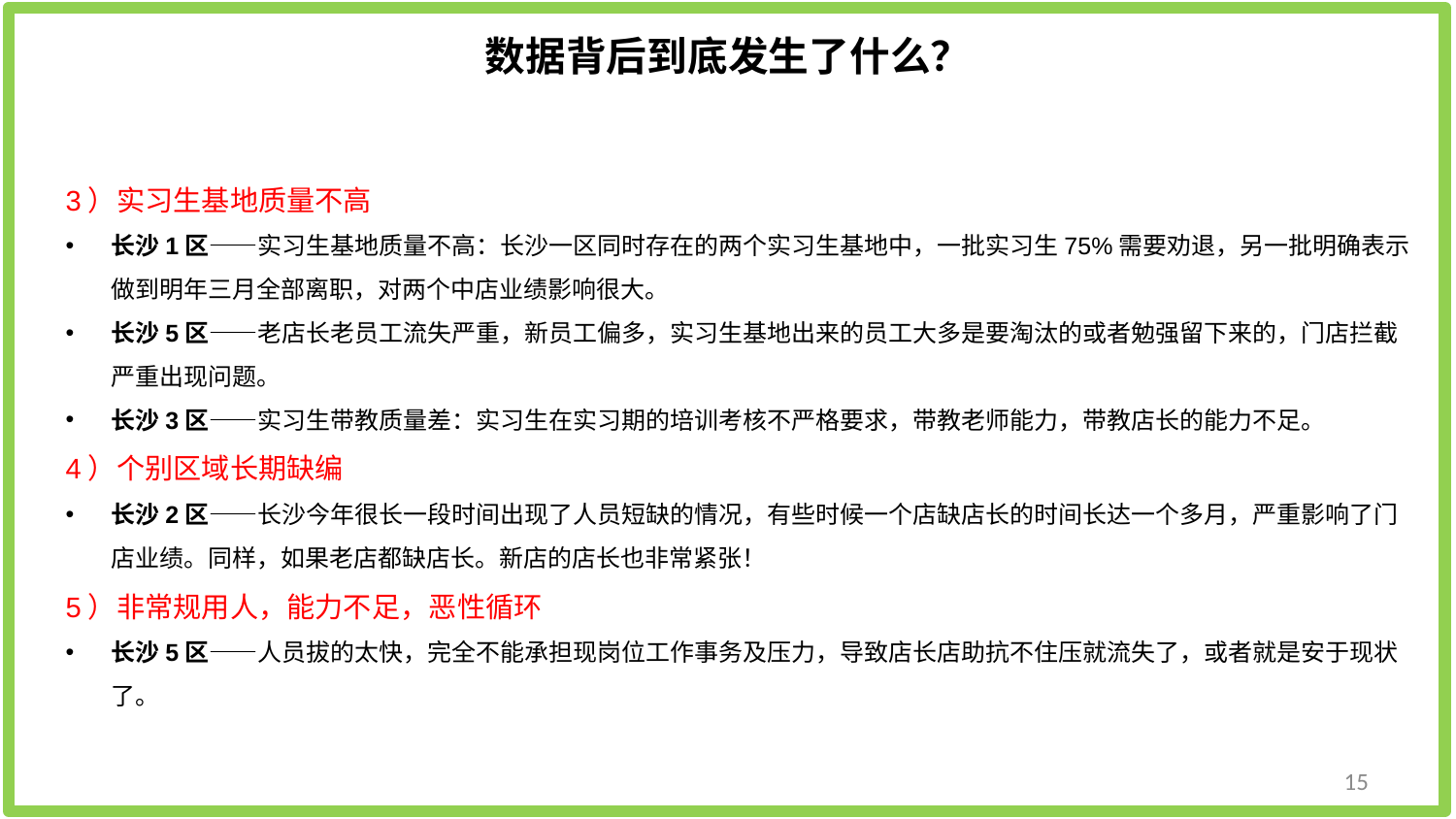

数据背后到底发生了什么？
3）实习生基地质量不高
长沙1区——实习生基地质量不高：长沙一区同时存在的两个实习生基地中，一批实习生75%需要劝退，另一批明确表示做到明年三月全部离职，对两个中店业绩影响很大。
长沙5区——老店长老员工流失严重，新员工偏多，实习生基地出来的员工大多是要淘汰的或者勉强留下来的，门店拦截严重出现问题。
长沙3区——实习生带教质量差：实习生在实习期的培训考核不严格要求，带教老师能力，带教店长的能力不足。
4）个别区域长期缺编
长沙2区——长沙今年很长一段时间出现了人员短缺的情况，有些时候一个店缺店长的时间长达一个多月，严重影响了门店业绩。同样，如果老店都缺店长。新店的店长也非常紧张！
5）非常规用人，能力不足，恶性循环
长沙5区——人员拔的太快，完全不能承担现岗位工作事务及压力，导致店长店助抗不住压就流失了，或者就是安于现状了。
15